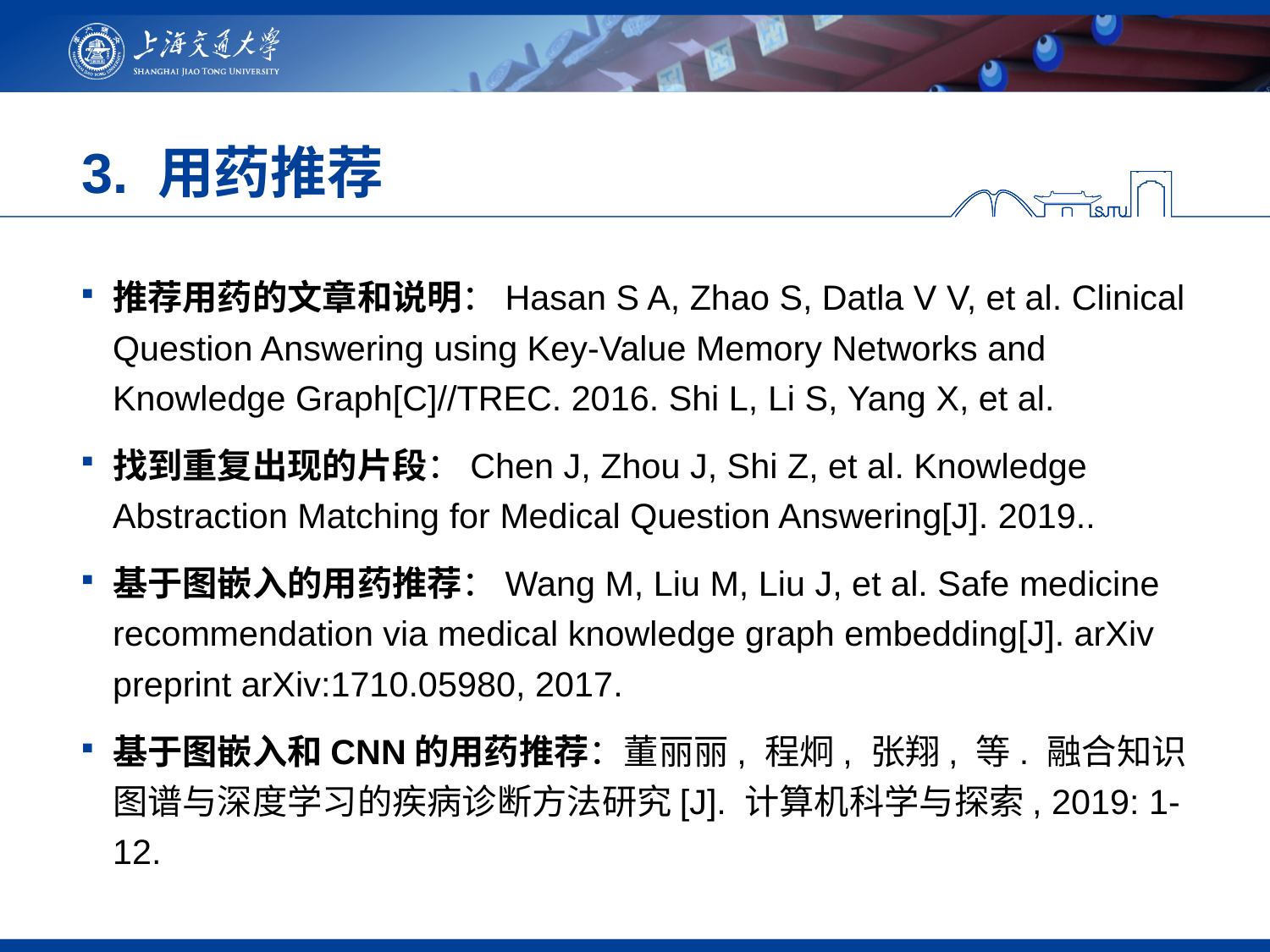

# 3. 用药推荐

推荐用药的文章和说明：Hasan S A, Zhao S, Datla V V, et al. Clinical Question Answering using Key-Value Memory Networks and Knowledge Graph[C]//TREC. 2016. Shi L, Li S, Yang X, et al.
找到重复出现的片段：Chen J, Zhou J, Shi Z, et al. Knowledge Abstraction Matching for Medical Question Answering[J]. 2019..
基于图嵌入的用药推荐：Wang M, Liu M, Liu J, et al. Safe medicine recommendation via medical knowledge graph embedding[J]. arXiv preprint arXiv:1710.05980, 2017.
基于图嵌入和CNN的用药推荐：董丽丽, 程炯, 张翔, 等. 融合知识图谱与深度学习的疾病诊断方法研究[J]. 计算机科学与探索, 2019: 1-12.